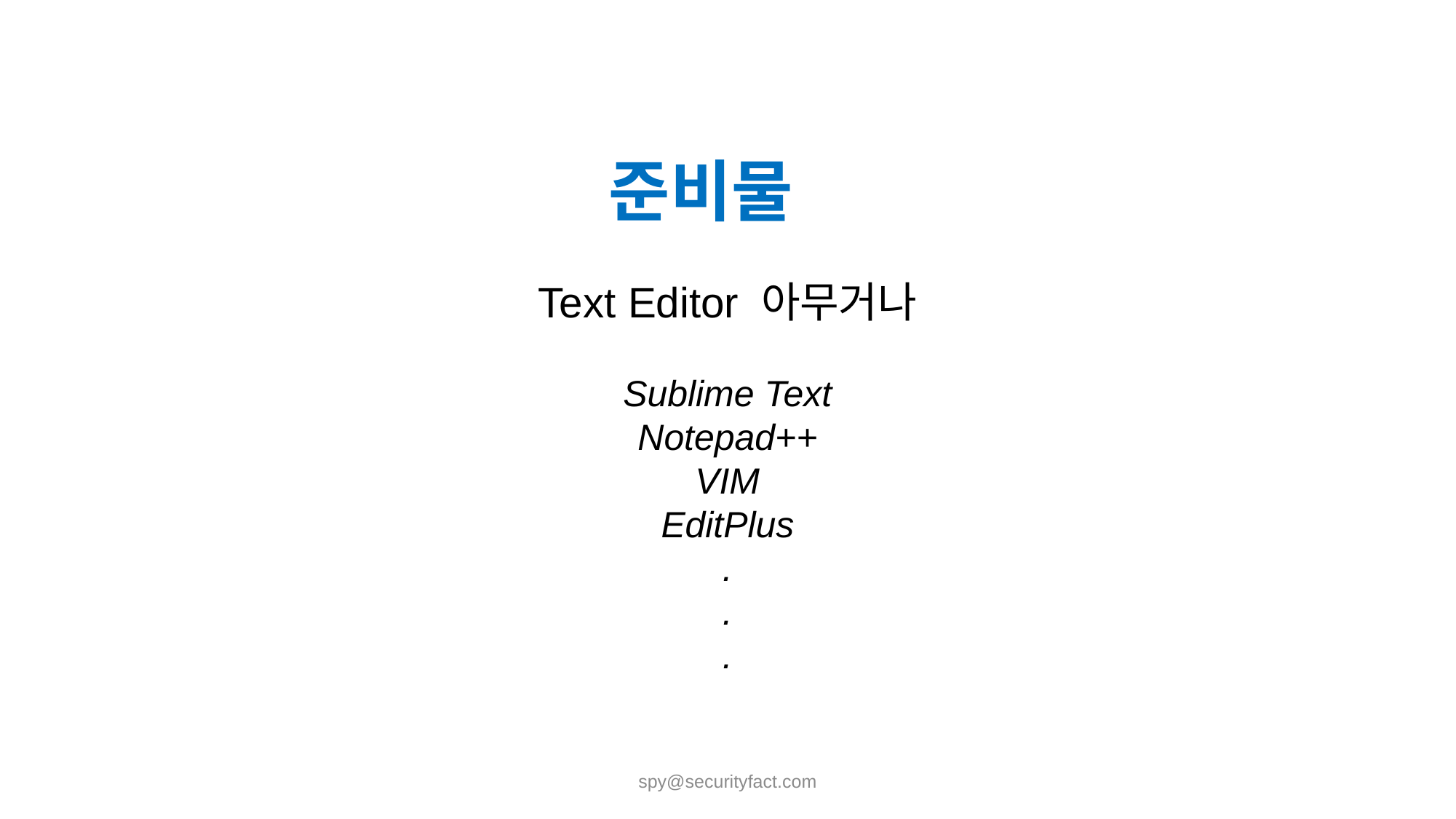

준비물
Text Editor 아무거나

Sublime Text
Notepad++
VIM
EditPlus
.
.
.
spy@securityfact.com